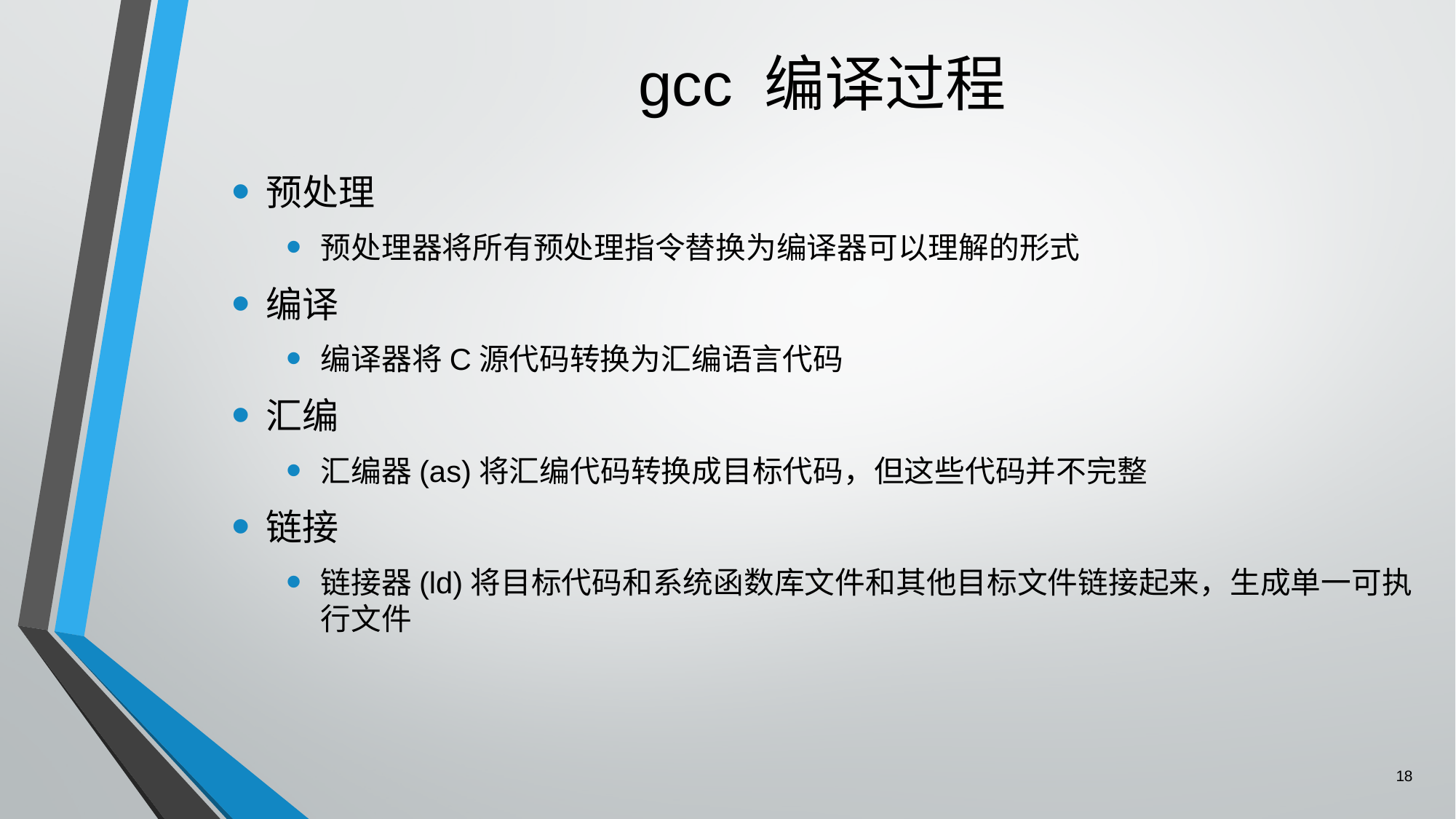

# gcc 编译过程
预处理
预处理器将所有预处理指令替换为编译器可以理解的形式
编译
编译器将C源代码转换为汇编语言代码
汇编
汇编器(as)将汇编代码转换成目标代码，但这些代码并不完整
链接
链接器(ld)将目标代码和系统函数库文件和其他目标文件链接起来，生成单一可执行文件
18